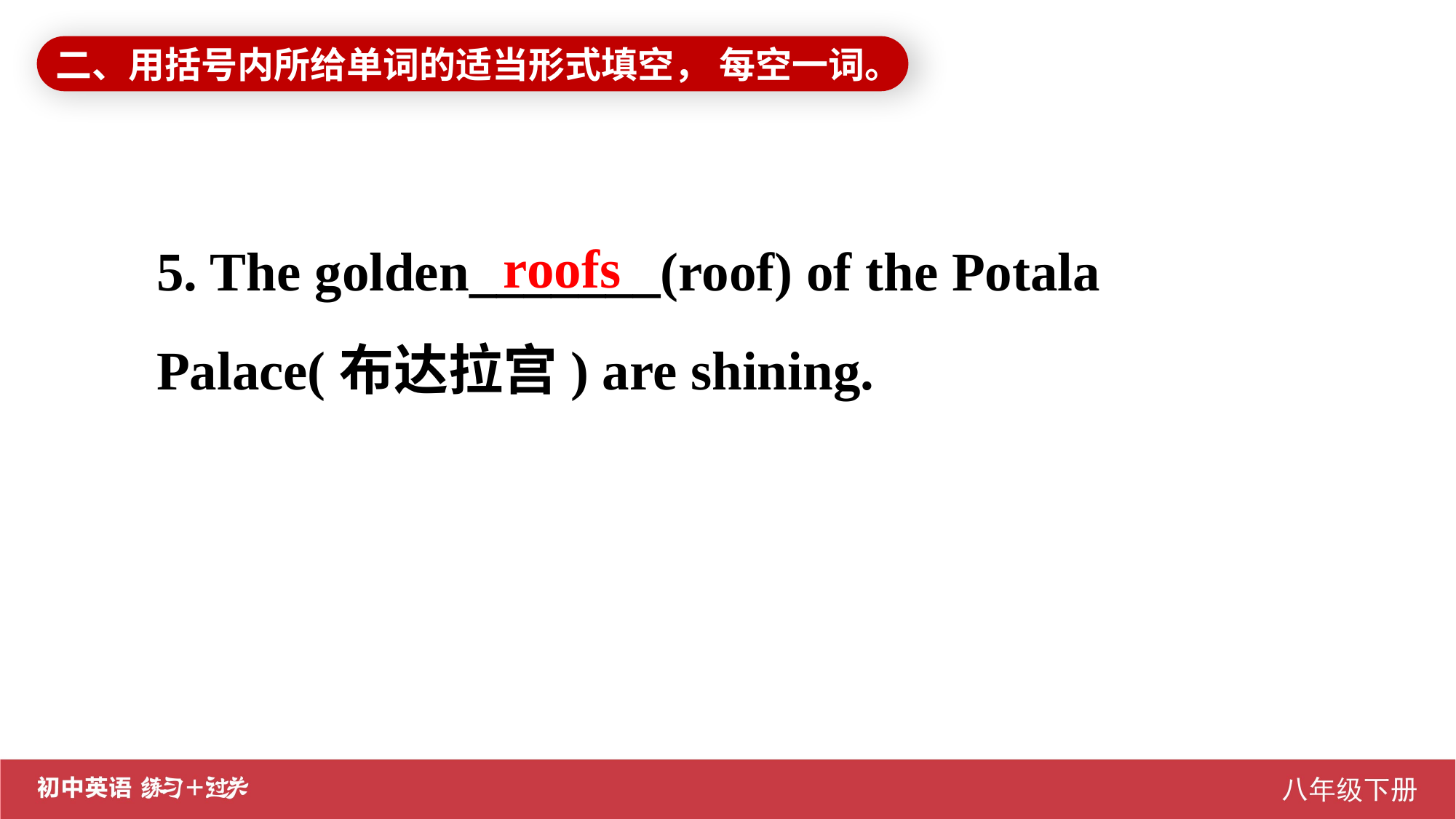

二、用括号内所给单词的适当形式填空， 每空一词。
5. The golden_______(roof) of the Potala Palace(布达拉宫) are shining.
roofs